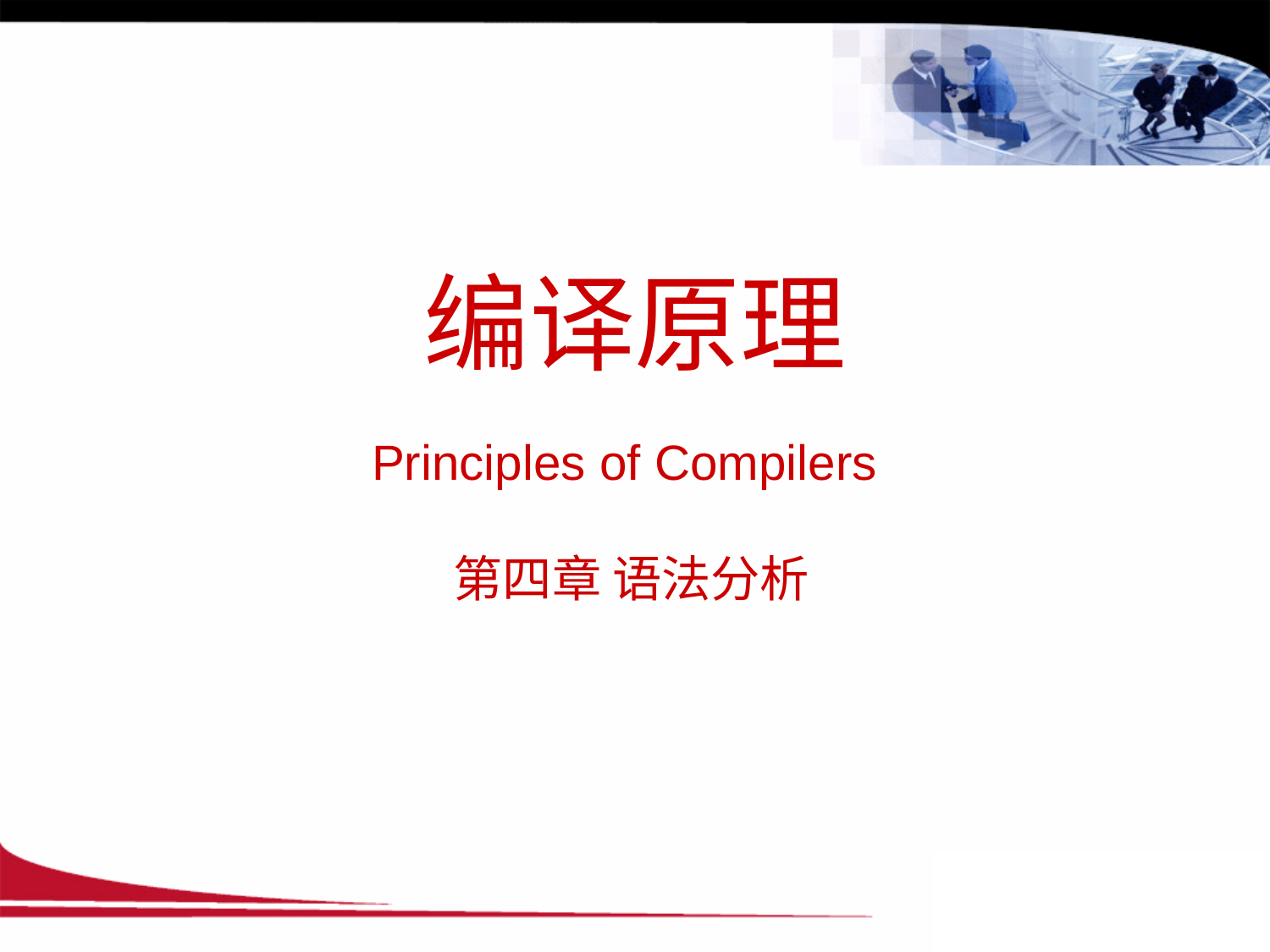

# 编译原理
Principles of Compilers
第四章 语法分析